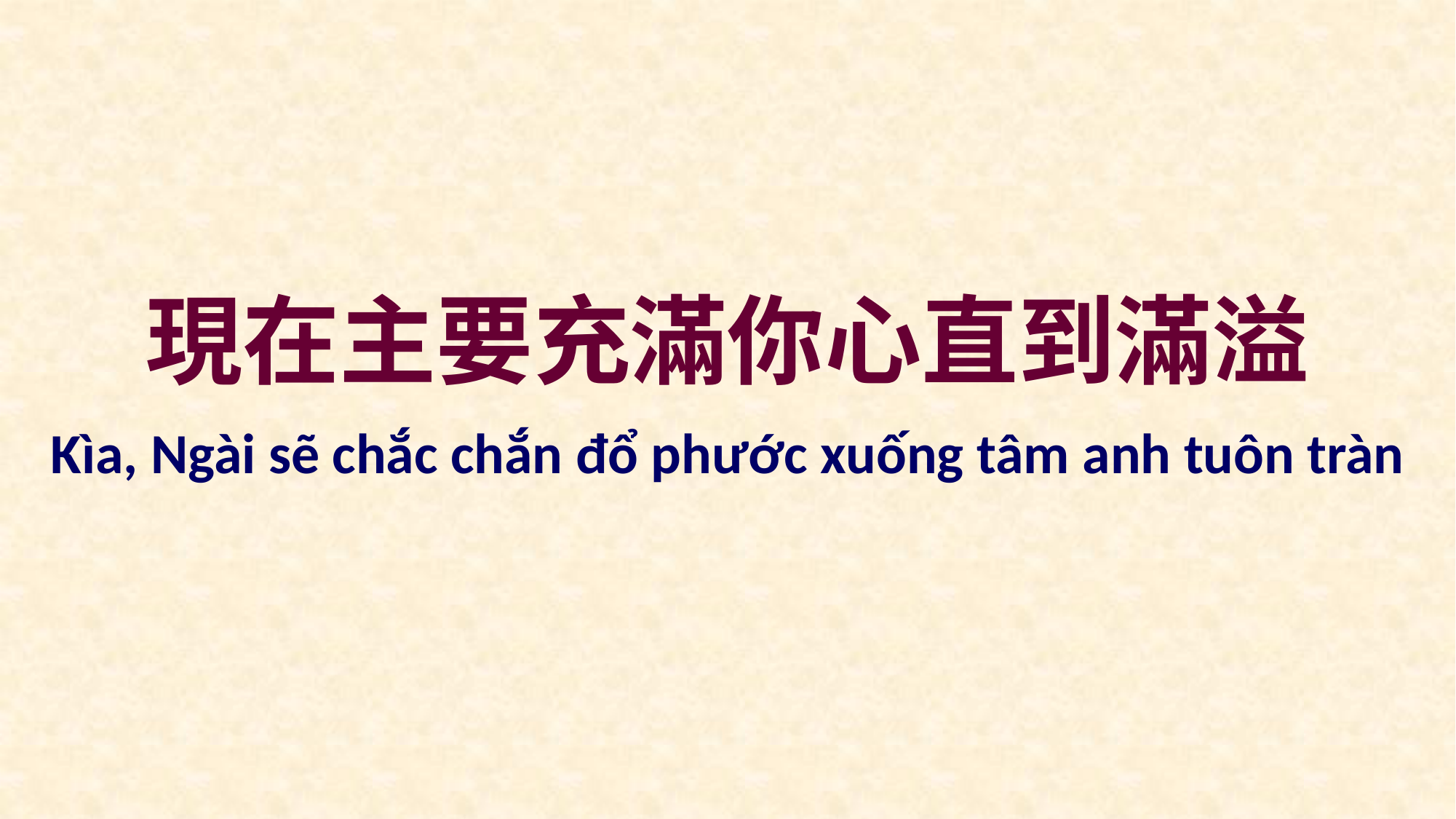

現在主要充滿你心直到滿溢
Kìa, Ngài sẽ chắc chắn đổ phước xuống tâm anh tuôn tràn